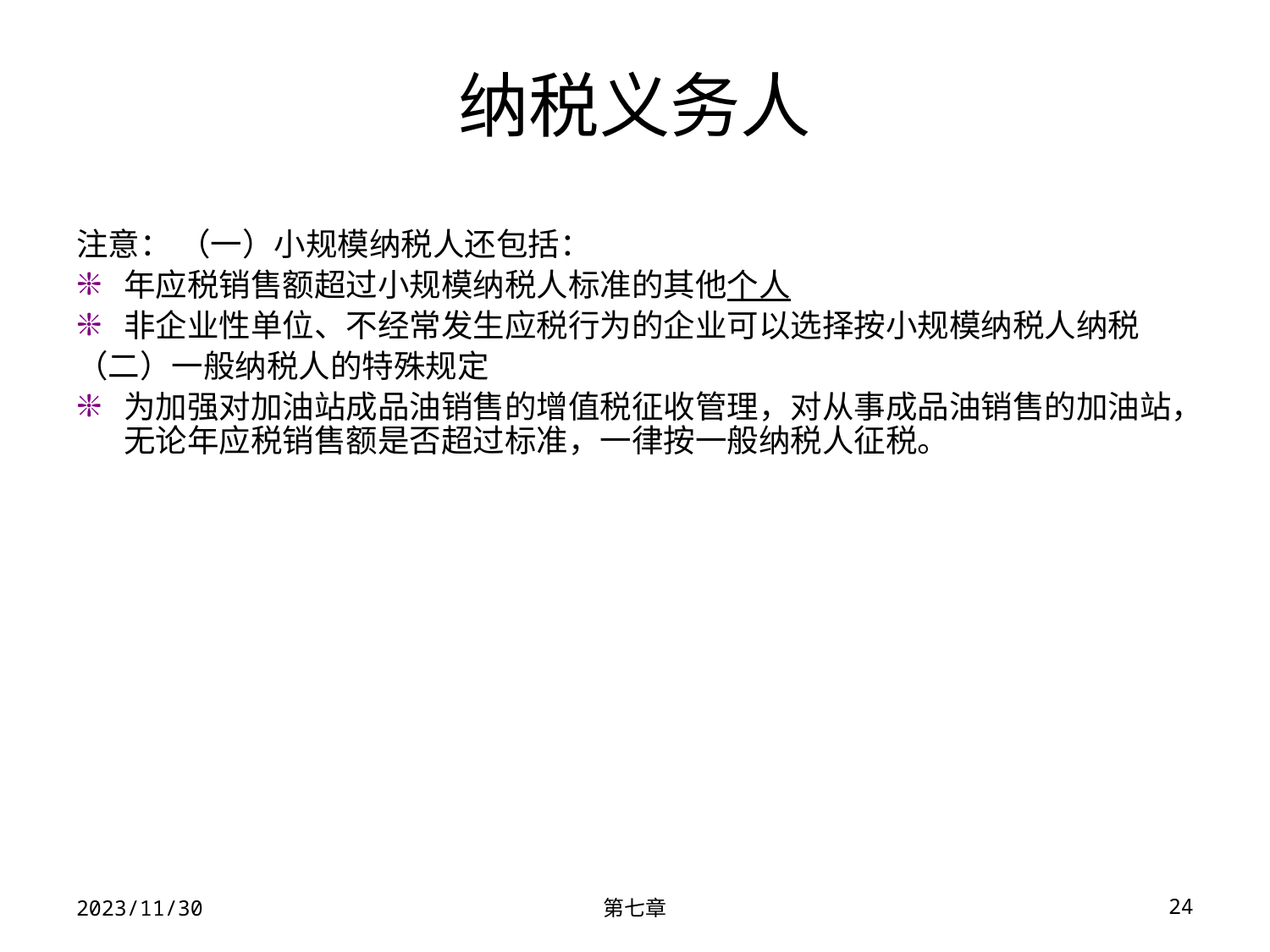

# 纳税义务人
注意： （一）小规模纳税人还包括：
年应税销售额超过小规模纳税人标准的其他个人
非企业性单位、不经常发生应税行为的企业可以选择按小规模纳税人纳税
（二）一般纳税人的特殊规定
为加强对加油站成品油销售的增值税征收管理，对从事成品油销售的加油站，无论年应税销售额是否超过标准，一律按一般纳税人征税。
2023/11/30
第七章
24